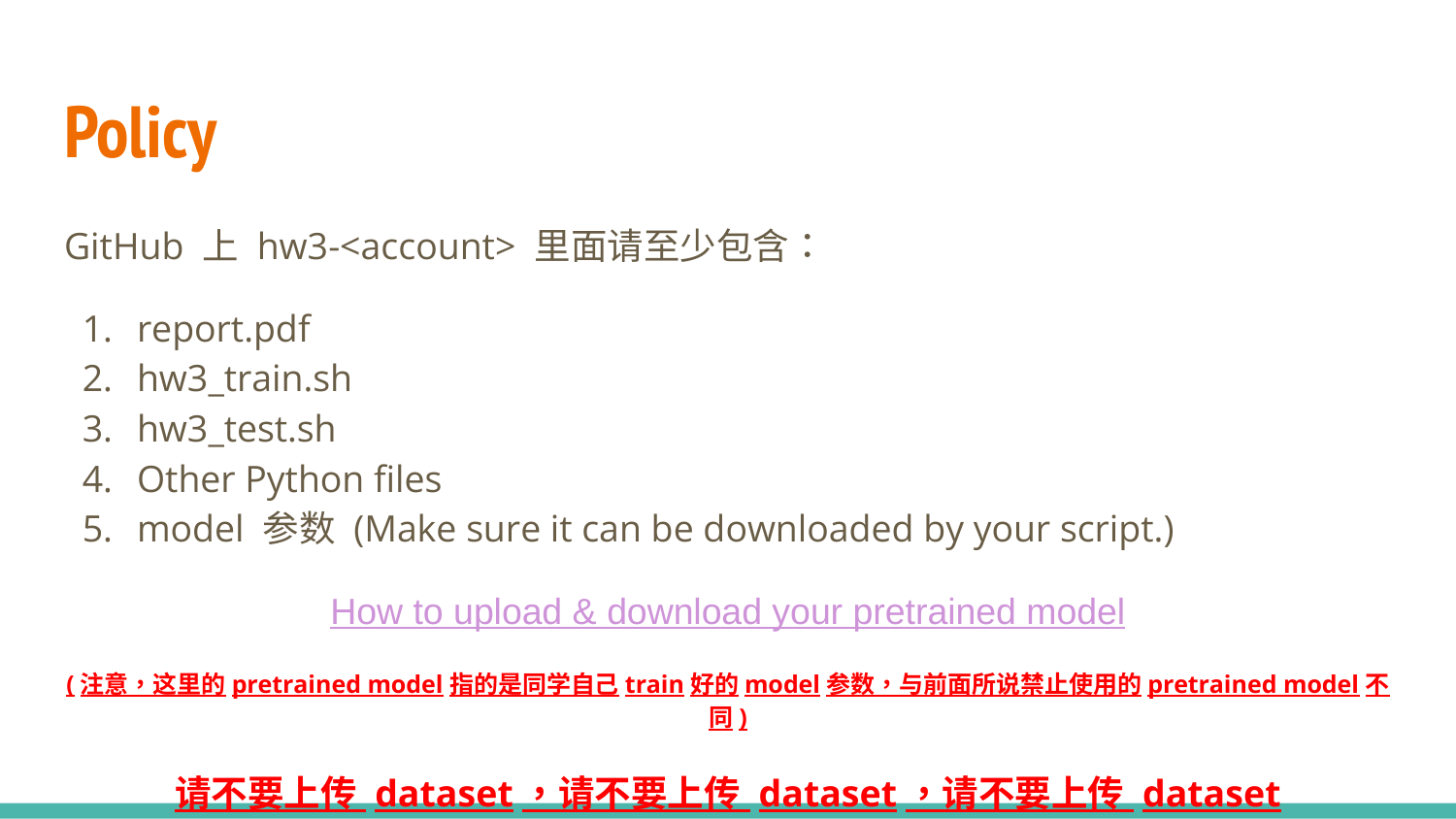

# Policy
GitHub 上 hw3-<account> 里面请至少包含：
report.pdf
hw3_train.sh
hw3_test.sh
Other Python files
model 参数 (Make sure it can be downloaded by your script.)
How to upload & download your pretrained model
(注意，这里的pretrained model指的是同学自己train好的model参数，与前面所说禁止使用的pretrained model不同)
请不要上传 dataset，请不要上传 dataset，请不要上传 dataset